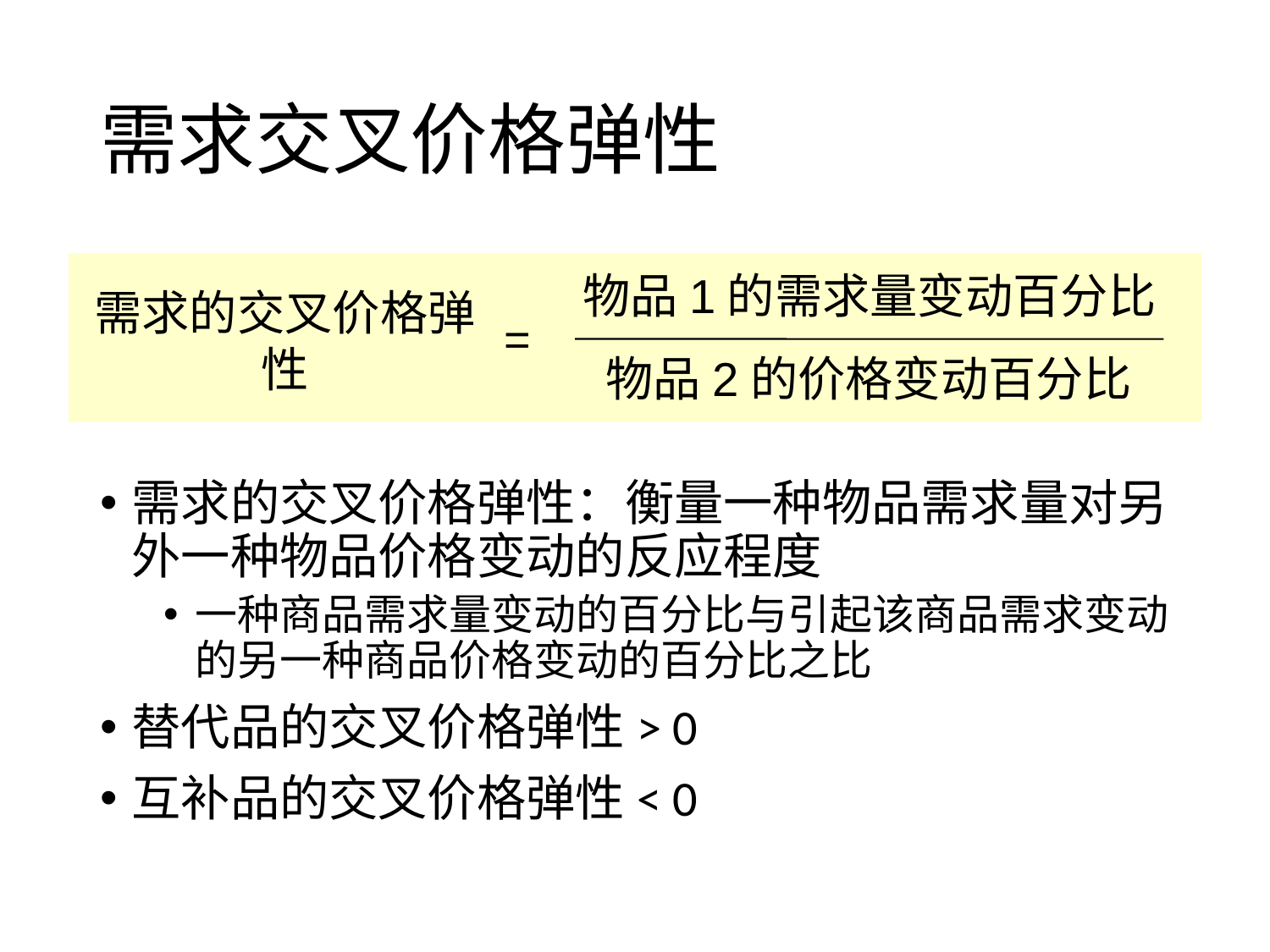

# 需求交叉价格弹性

物品1的需求量变动百分比

物品2的价格变动百分比
需求的交叉价格弹性
=

需求的交叉价格弹性：衡量一种物品需求量对另外一种物品价格变动的反应程度
一种商品需求量变动的百分比与引起该商品需求变动的另一种商品价格变动的百分比之比
替代品的交叉价格弹性> 0
互补品的交叉价格弹性< 0